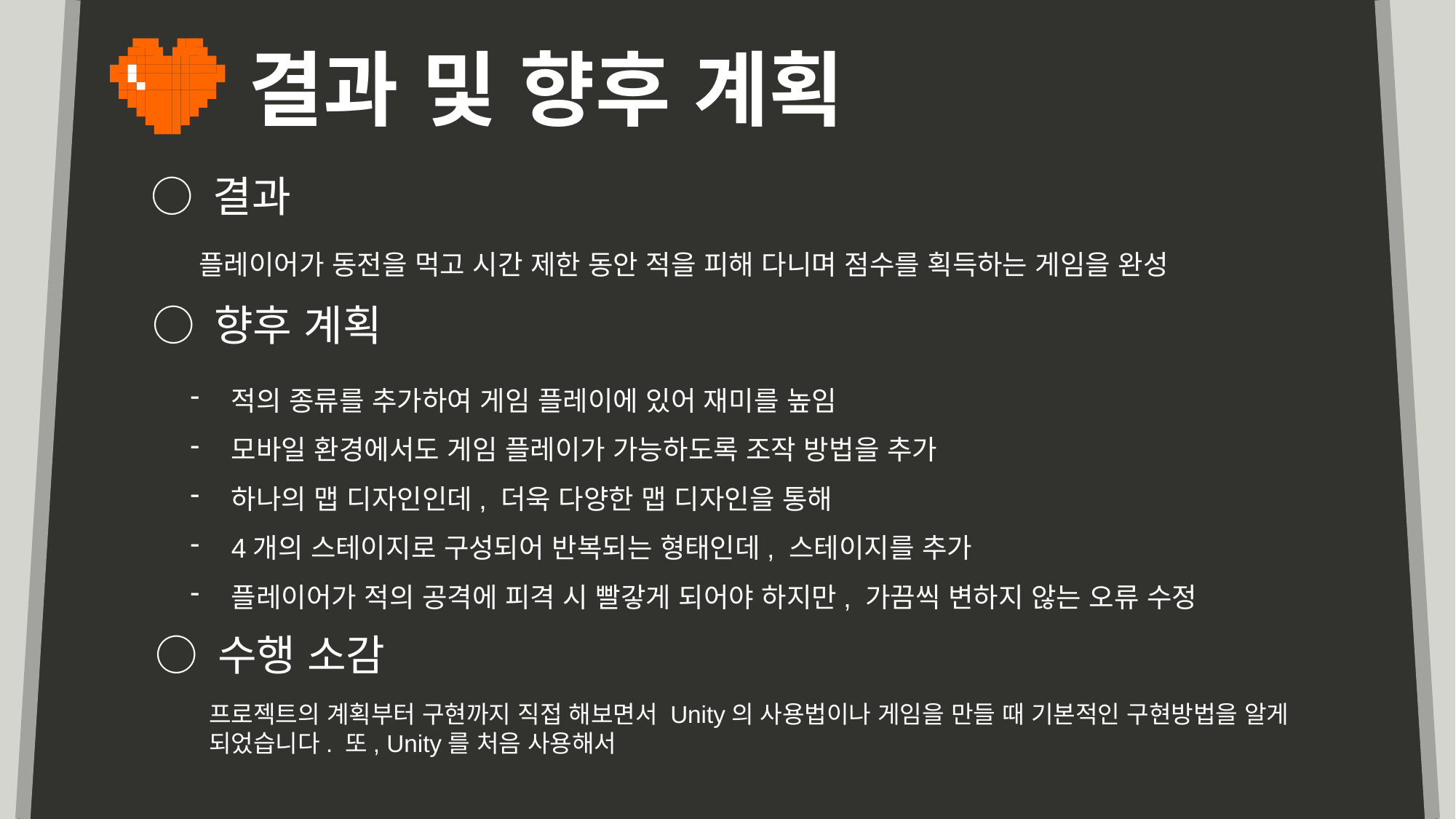

결과 및 향후 계획

○ 결과
플레이어가 동전을 먹고 시간 제한 동안 적을 피해 다니며 점수를 획득하는 게임을 완성
○ 향후 계획
적의 종류를 추가하여 게임 플레이에 있어 재미를 높임
모바일 환경에서도 게임 플레이가 가능하도록 조작 방법을 추가
하나의 맵 디자인인데, 더욱 다양한 맵 디자인을 통해
4개의 스테이지로 구성되어 반복되는 형태인데, 스테이지를 추가
플레이어가 적의 공격에 피격 시 빨갛게 되어야 하지만, 가끔씩 변하지 않는 오류 수정
○ 수행 소감
프로젝트의 계획부터 구현까지 직접 해보면서 Unity의 사용법이나 게임을 만들 때 기본적인 구현방법을 알게 되었습니다. 또, Unity를 처음 사용해서